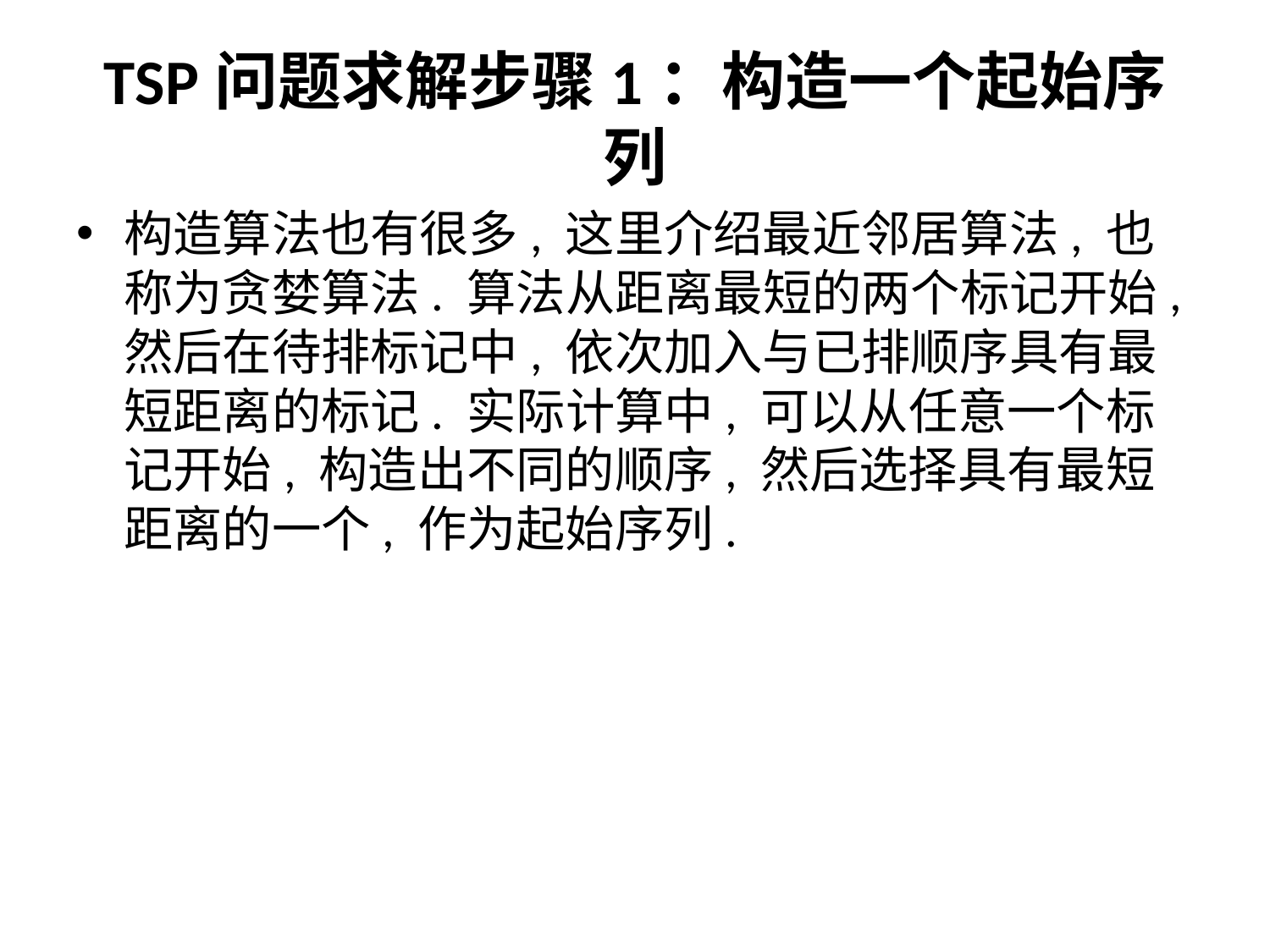

# TSP问题求解步骤1：构造一个起始序列
构造算法也有很多, 这里介绍最近邻居算法, 也称为贪婪算法. 算法从距离最短的两个标记开始, 然后在待排标记中, 依次加入与已排顺序具有最短距离的标记. 实际计算中, 可以从任意一个标记开始, 构造出不同的顺序, 然后选择具有最短距离的一个, 作为起始序列.